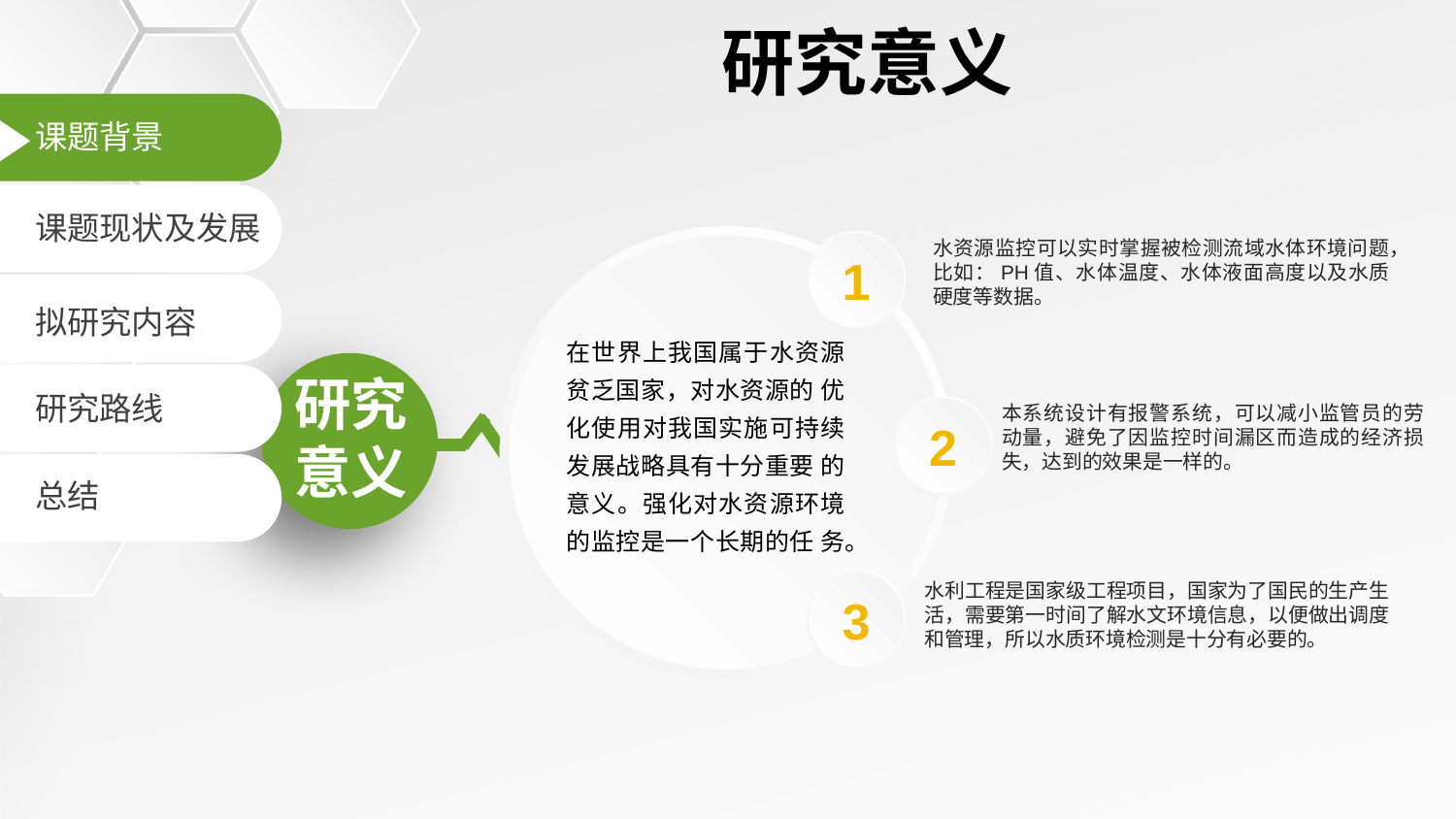

研究意义

课题背景

课题现状及发展

1
水资源监控可以实时掌握被检测流域水体环境问题，
比如：PH值、水体温度、水体液面高度以及水质硬度等数据。

拟研究内容
在世界上我国属于水资源贫乏国家，对水资源的 优化使用对我国实施可持续发展战略具有十分重要 的意义。强化对水资源环境的监控是一个长期的任 务。

研究
意义
研究路线

2
本系统设计有报警系统，可以减小监管员的劳动量，避免了因监控时间漏区而造成的经济损失，达到的效果是一样的。

总结

3
水利工程是国家级工程项目，国家为了国民的生产生活，需要第一时间了解水文环境信息，以便做出调度和管理，所以水质环境检测是十分有必要的。